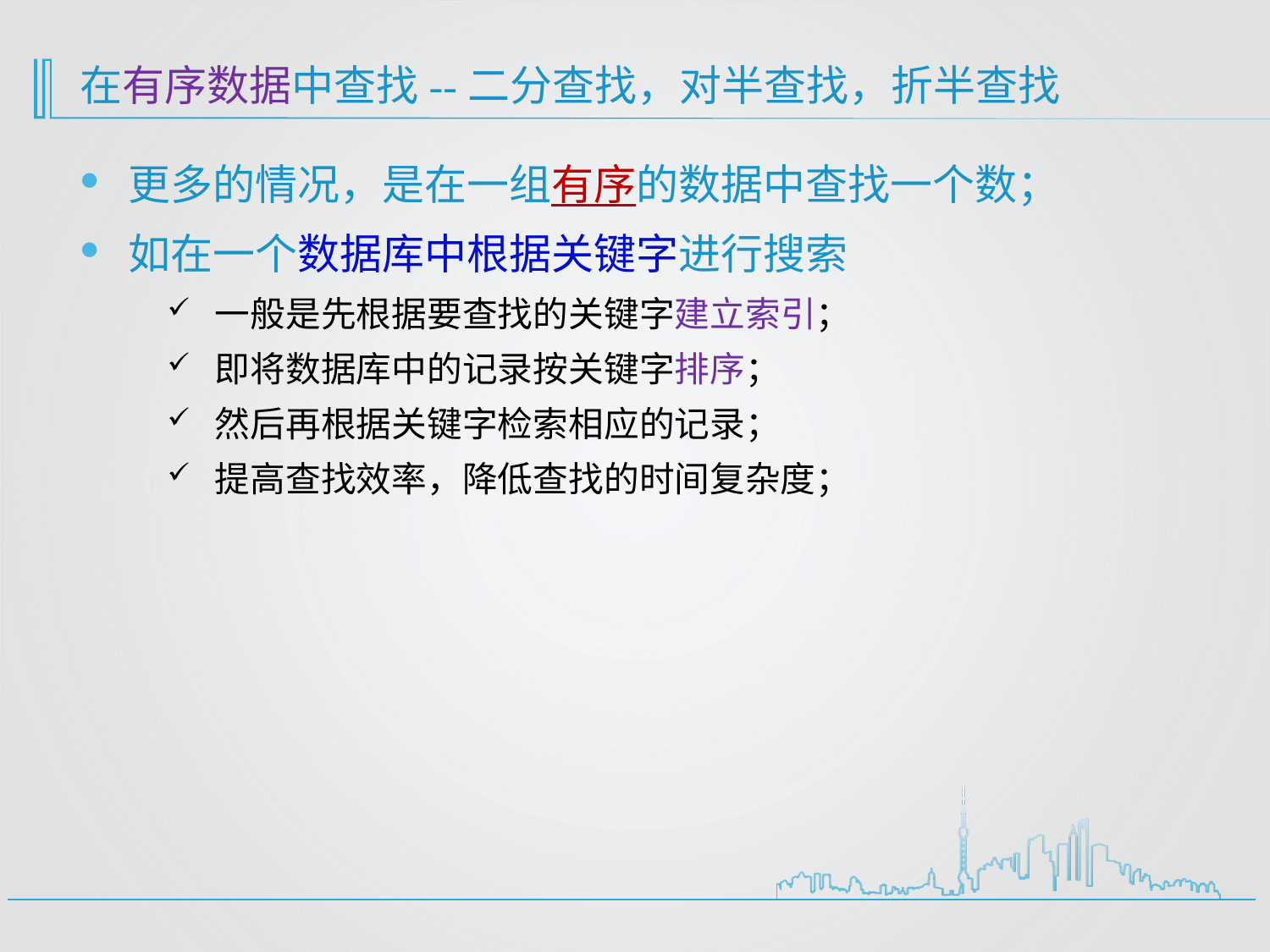

# 在有序数据中查找--二分查找，对半查找，折半查找
更多的情况，是在一组有序的数据中查找一个数；
如在一个数据库中根据关键字进行搜索
一般是先根据要查找的关键字建立索引；
即将数据库中的记录按关键字排序；
然后再根据关键字检索相应的记录；
提高查找效率，降低查找的时间复杂度；